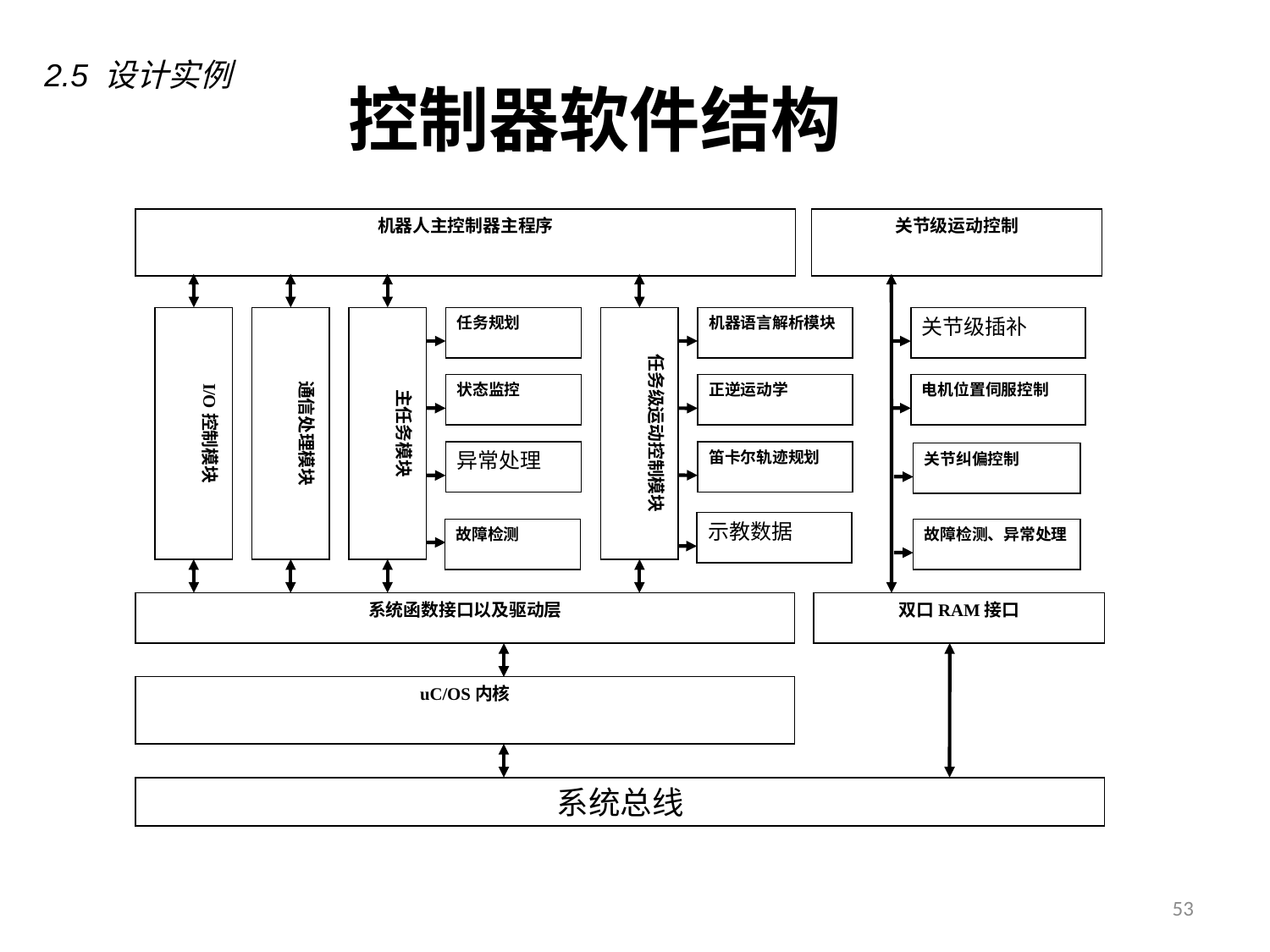

# 控制器软件结构
2.5 设计实例

机器人主控制器主程序
关节级运动控制

I/O控制模块
通信处理模块
主任务模块
任务规划
任务级运动控制模块
机器语言解析模块
关节级插补

状态监控

正逆运动学
电机位置伺服控制

异常处理
笛卡尔轨迹规划
关节纠偏控制

示教数据
故障检测
故障检测、异常处理

系统函数接口以及驱动层
双口RAM接口

uC/OS内核

系统总线
53